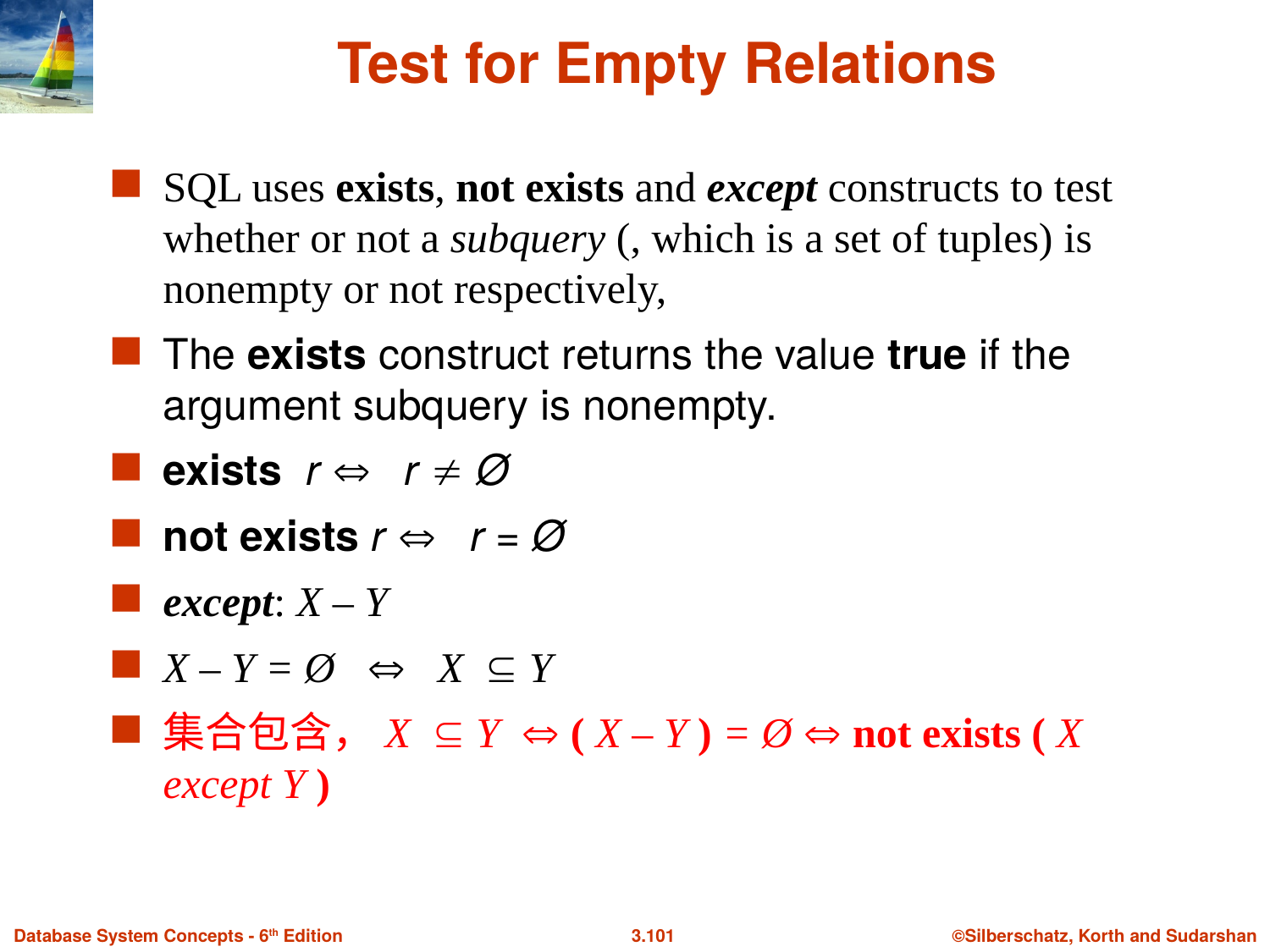

# Test for Empty Relations
SQL uses exists, not exists and except constructs to test whether or not a subquery (, which is a set of tuples) is nonempty or not respectively,
The exists construct returns the value true if the argument subquery is nonempty.
exists  r ⇔  r ≠ Ø
not exists r ⇔  r = Ø
except: X – Y
X – Y = Ø   ⇔   X ⊆ Y
集合包含，X ⊆ Y  ⇔ ( X – Y ) = Ø ⇔ not exists ( X  except Y )